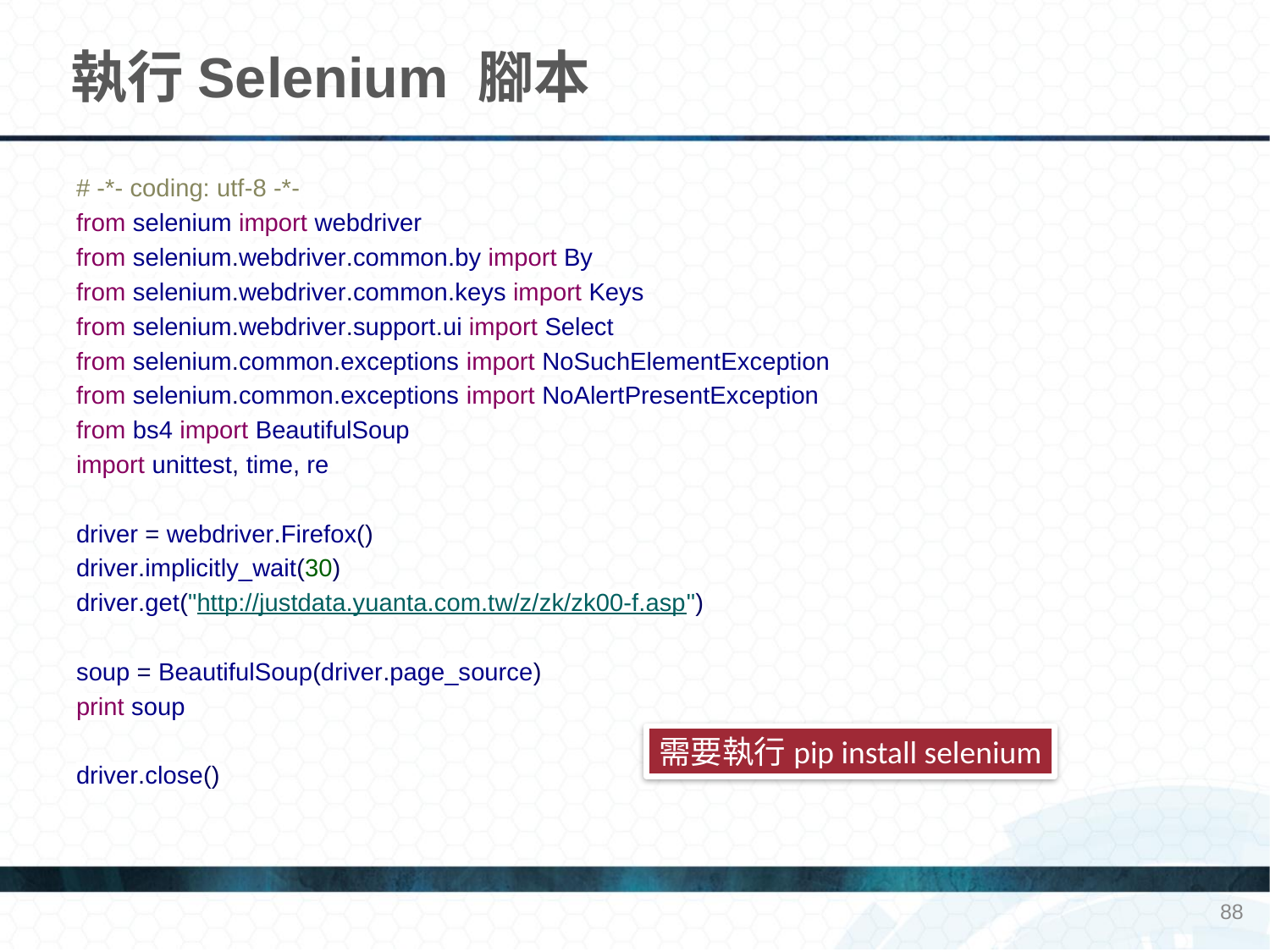

# 執行Selenium 腳本
# -*- coding: utf-8 -*-
from selenium import webdriver
from selenium.webdriver.common.by import By
from selenium.webdriver.common.keys import Keys
from selenium.webdriver.support.ui import Select
from selenium.common.exceptions import NoSuchElementException
from selenium.common.exceptions import NoAlertPresentException
from bs4 import BeautifulSoup
import unittest, time, re

driver = webdriver.Firefox()
driver.implicitly_wait(30)
driver.get("http://justdata.yuanta.com.tw/z/zk/zk00-f.asp")

soup = BeautifulSoup(driver.page_source)
print soup

driver.close()

需要執行pip install selenium
88